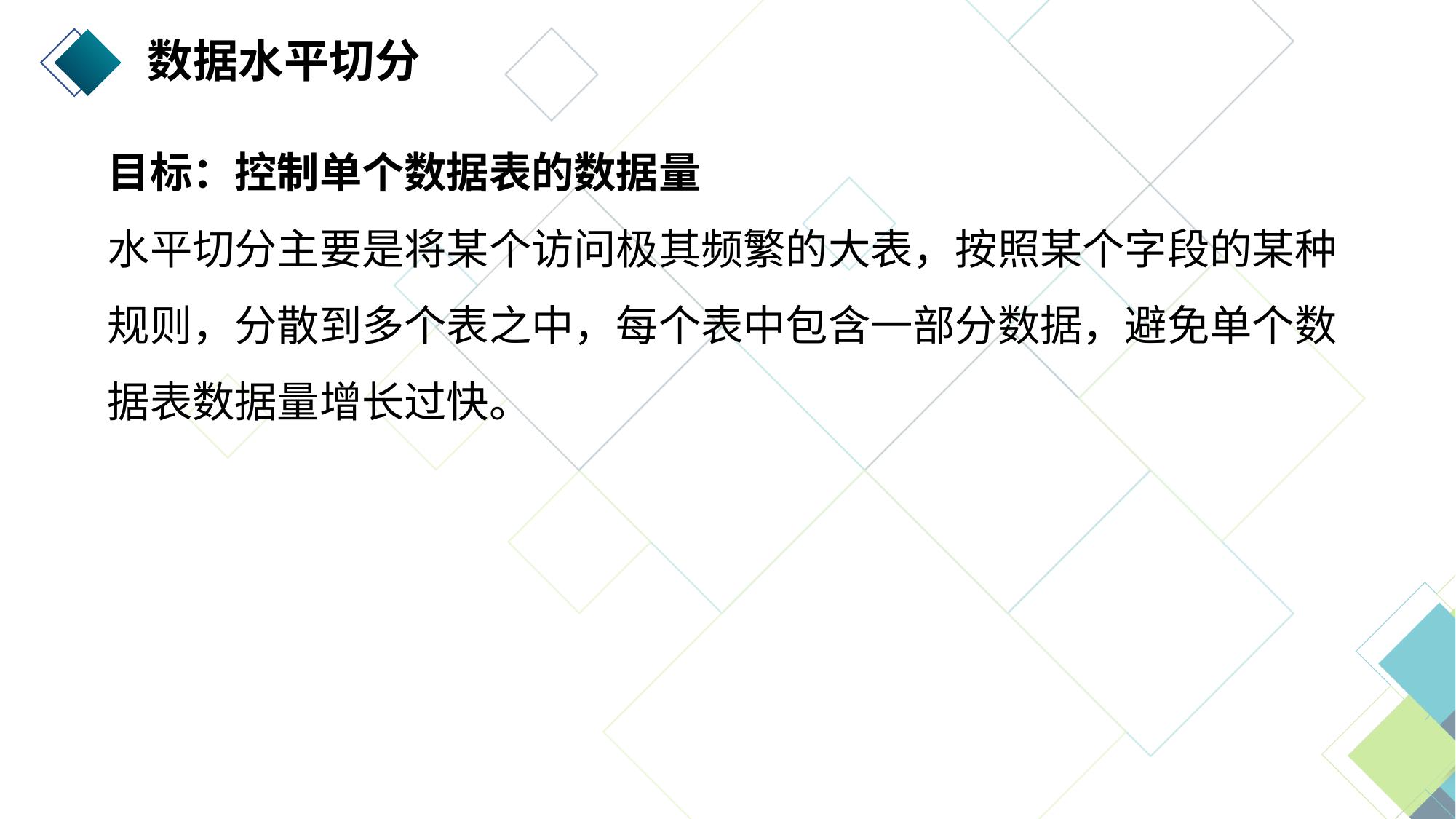

数据水平切分
目标：控制单个数据表的数据量
水平切分主要是将某个访问极其频繁的大表，按照某个字段的某种规则，分散到多个表之中，每个表中包含一部分数据，避免单个数据表数据量增长过快。